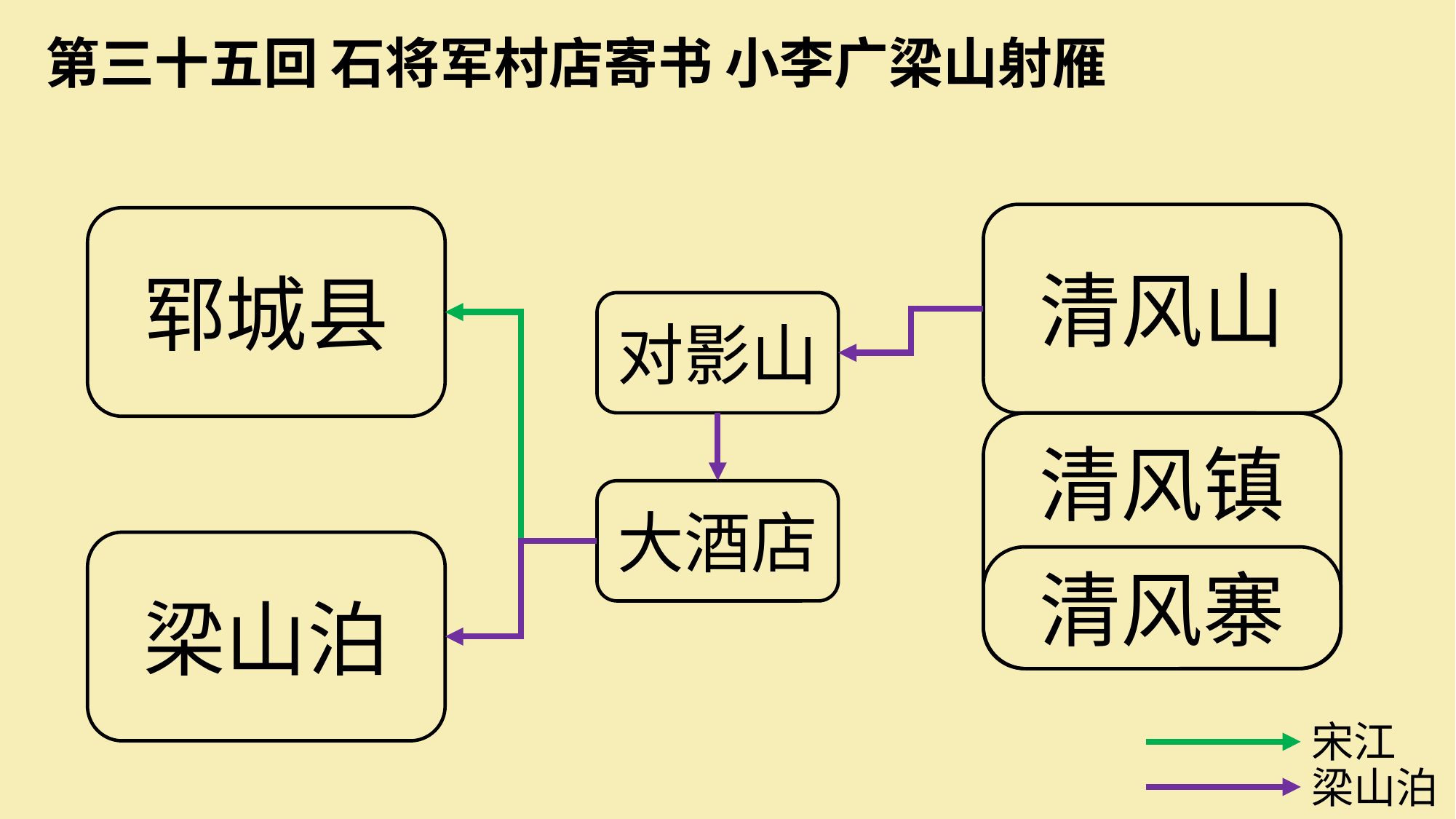

第三十五回 石将军村店寄书 小李广梁山射雁
清风山
清风镇

清风寨
郓城县
对影山
大酒店
梁山泊
宋江
梁山泊